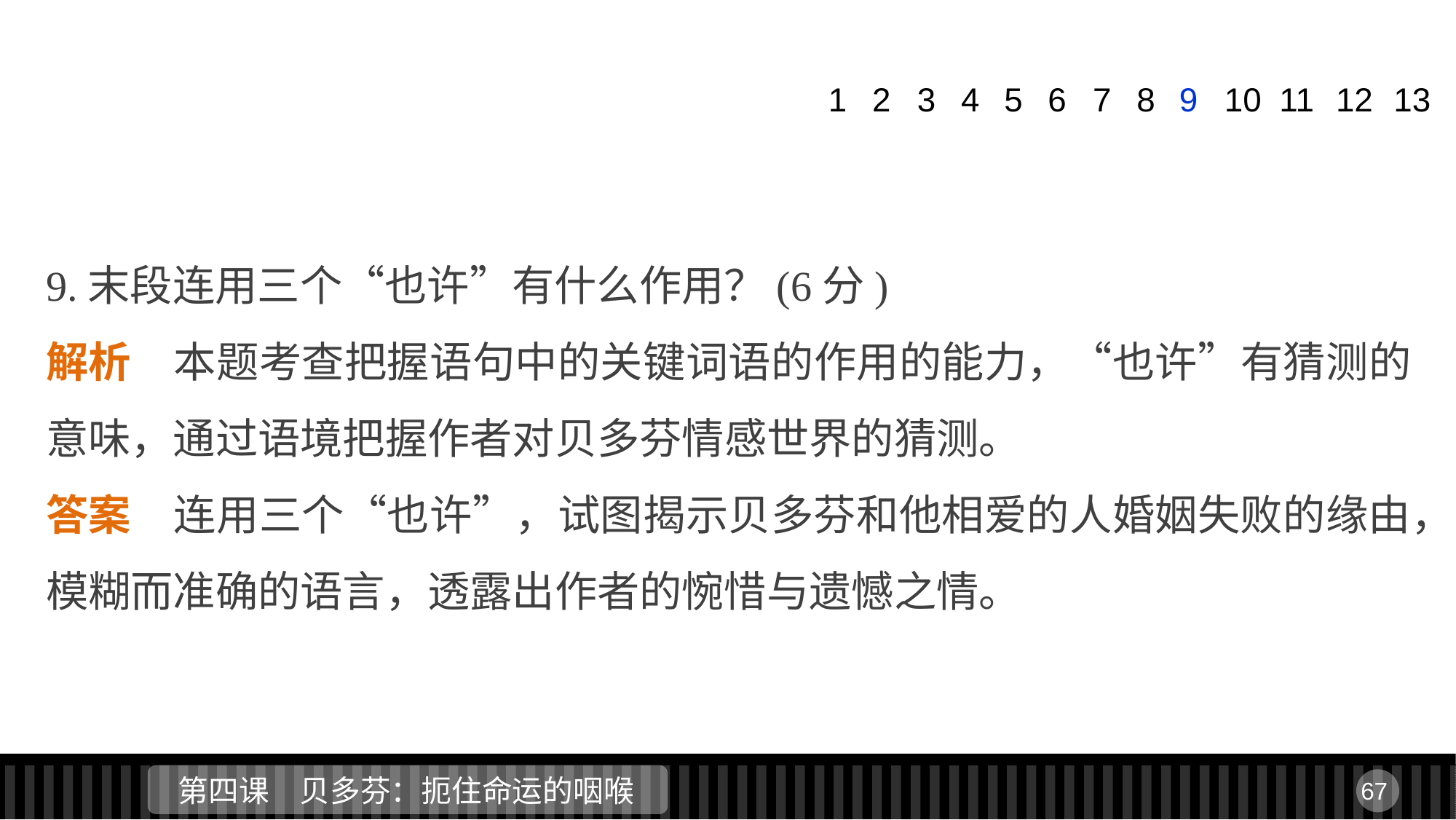

1
2
3
4
5
6
7
8
9
11
12
13
10
9.末段连用三个“也许”有什么作用？(6分)
解析　本题考查把握语句中的关键词语的作用的能力，“也许”有猜测的意味，通过语境把握作者对贝多芬情感世界的猜测。
答案　连用三个“也许”，试图揭示贝多芬和他相爱的人婚姻失败的缘由，模糊而准确的语言，透露出作者的惋惜与遗憾之情。